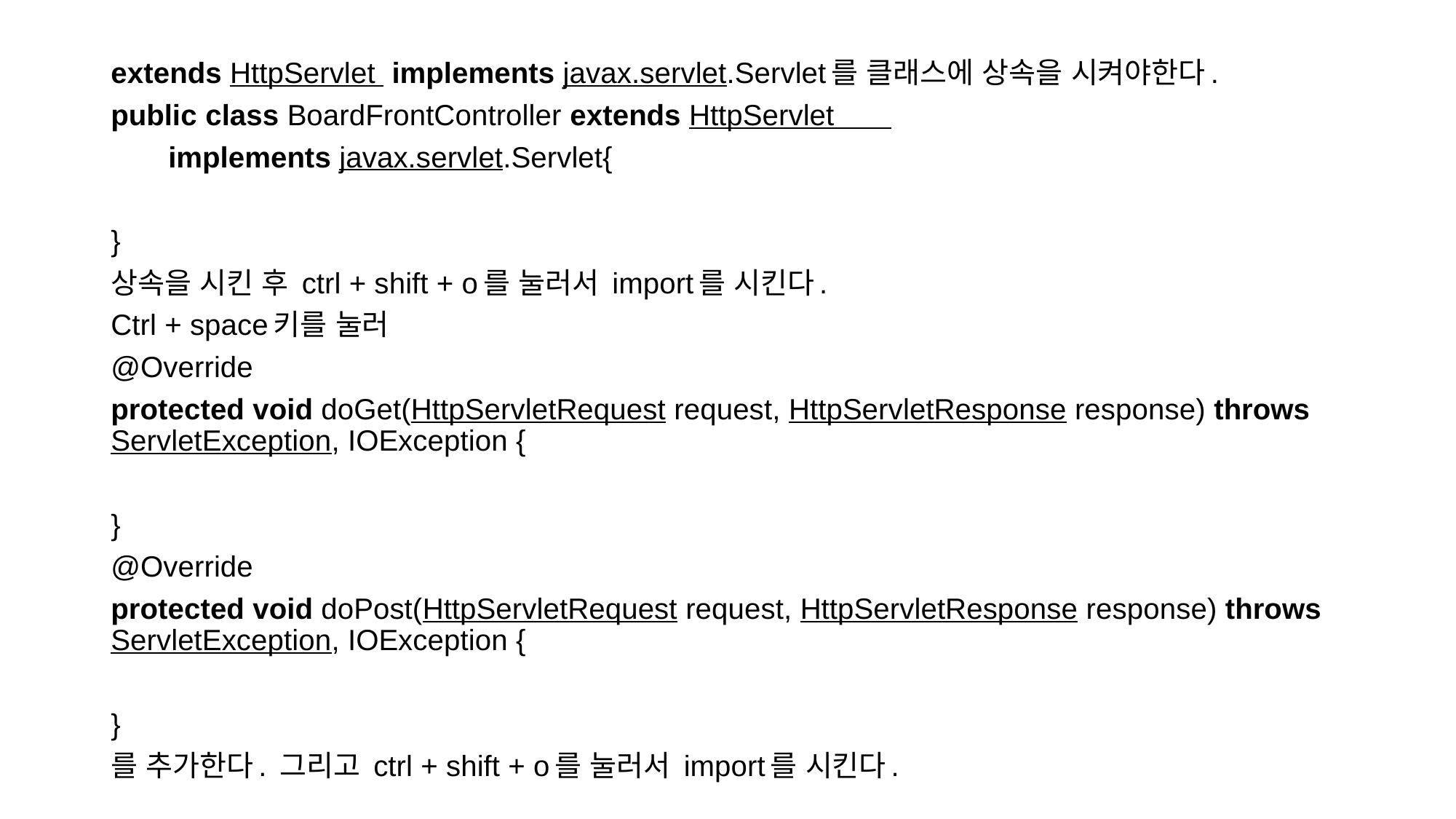

extends HttpServlet  implements javax.servlet.Servlet를 클래스에 상속을 시켜야한다.
public class BoardFrontController extends HttpServlet
       implements javax.servlet.Servlet{

}
상속을 시킨 후 ctrl + shift + o를 눌러서 import를 시킨다.
Ctrl + space키를 눌러
@Override
protected void doGet(HttpServletRequest request, HttpServletResponse response) throws ServletException, IOException {

}
@Override
protected void doPost(HttpServletRequest request, HttpServletResponse response) throws ServletException, IOException {

}
를 추가한다. 그리고 ctrl + shift + o를 눌러서 import를 시킨다.